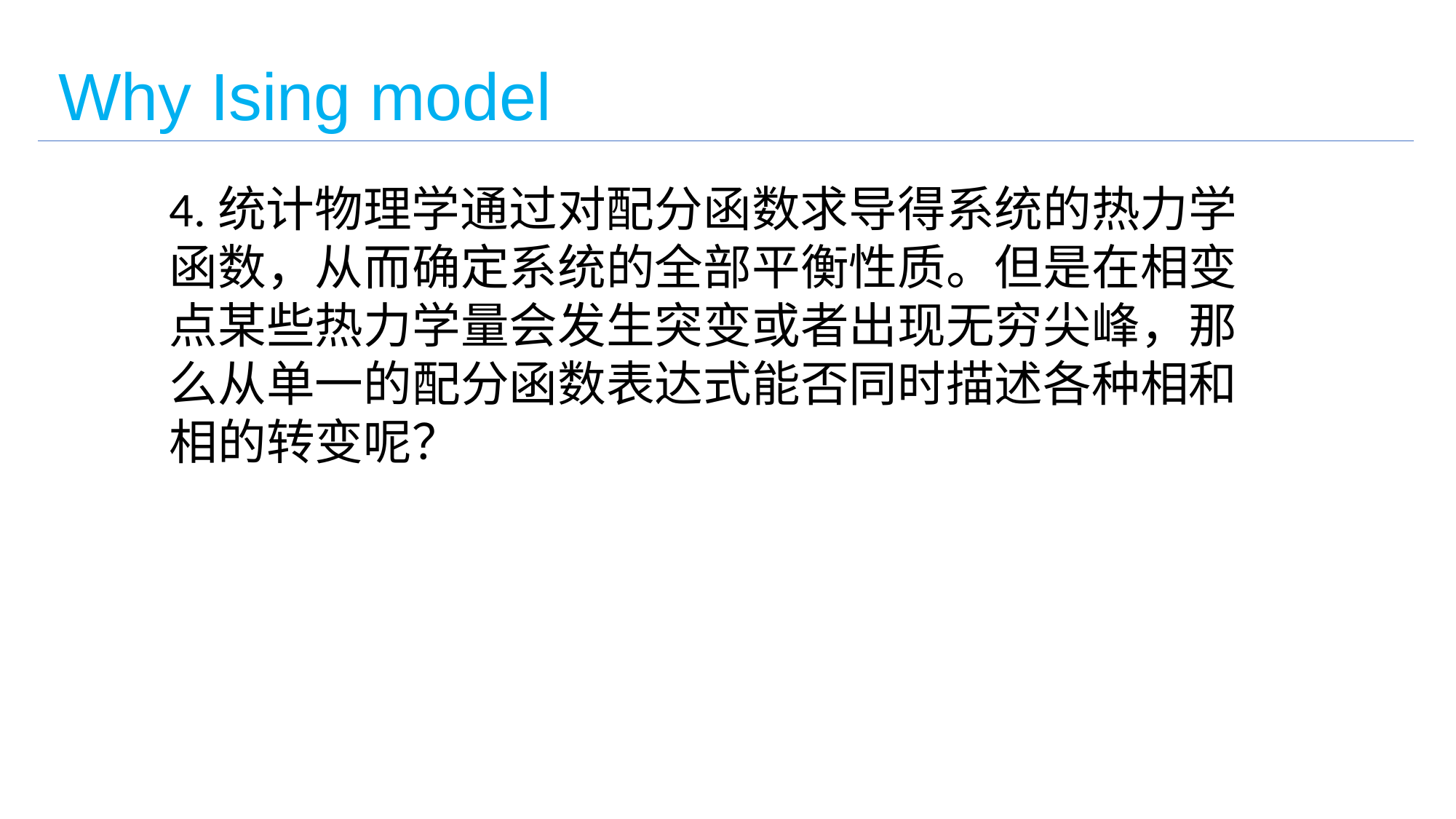

Why Ising model
4.统计物理学通过对配分函数求导得系统的热力学函数，从而确定系统的全部平衡性质。但是在相变点某些热力学量会发生突变或者出现无穷尖峰，那么从单一的配分函数表达式能否同时描述各种相和相的转变呢？